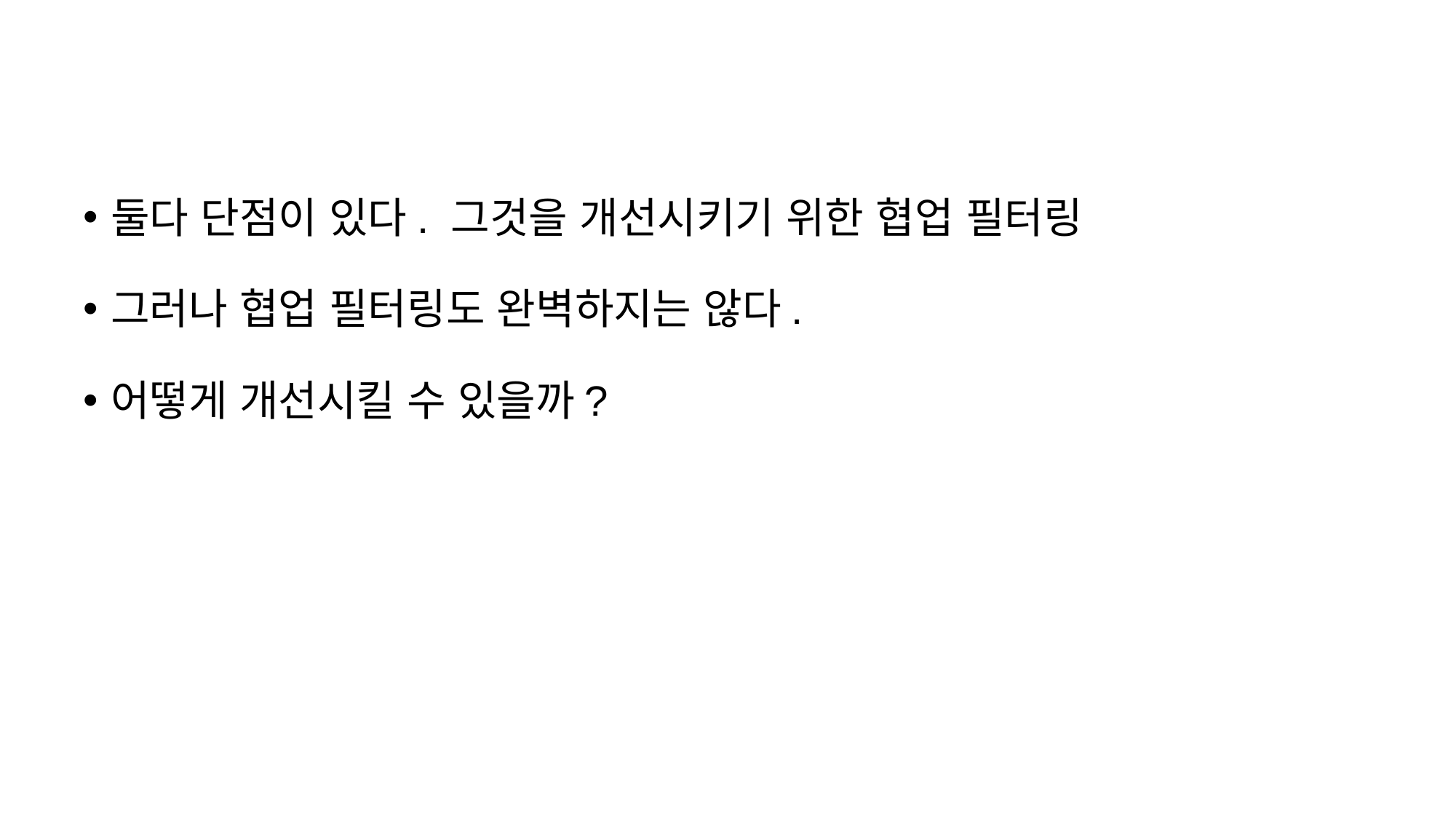

#
둘다 단점이 있다. 그것을 개선시키기 위한 협업 필터링

그러나 협업 필터링도 완벽하지는 않다.

어떻게 개선시킬 수 있을까?